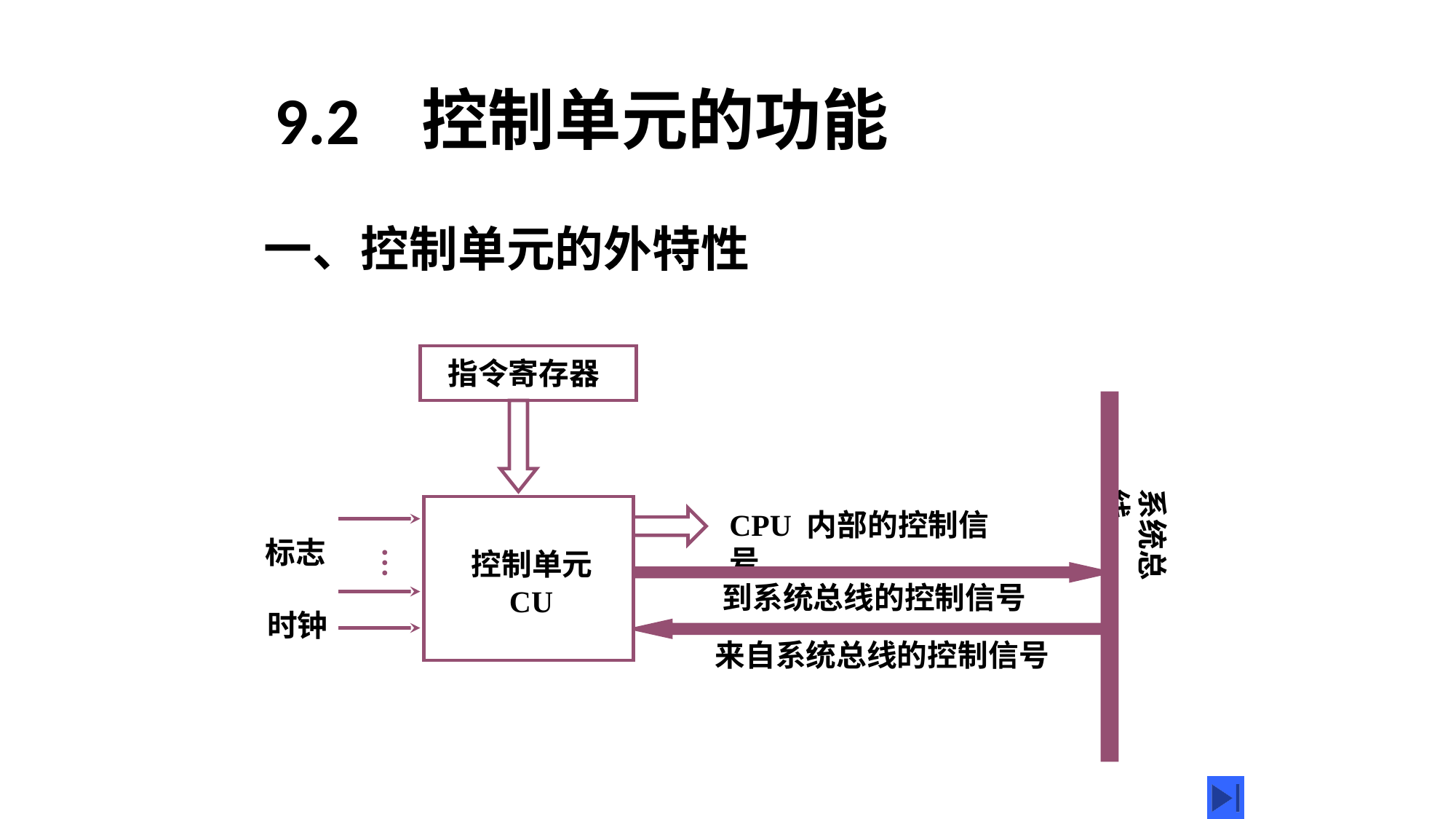

# 9.2   控制单元的功能
一、控制单元的外特性

指令寄存器

系统总线

控制单元
     CU
CPU 内部的控制信号

…
标志

到系统总线的控制信号
时钟

来自系统总线的控制信号